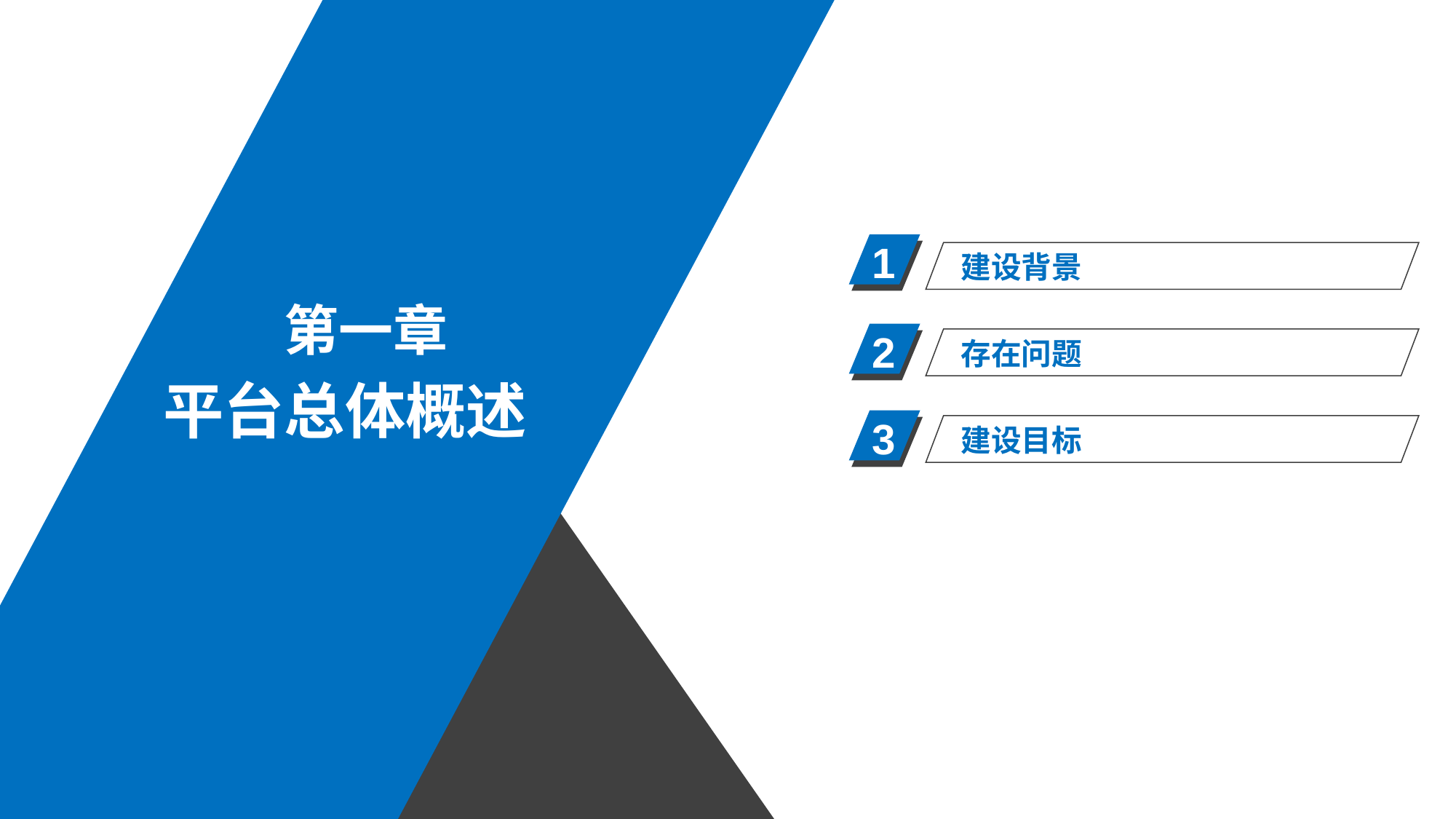

1

建设背景
第一章
2

存在问题
平台总体概述
3

建设目标